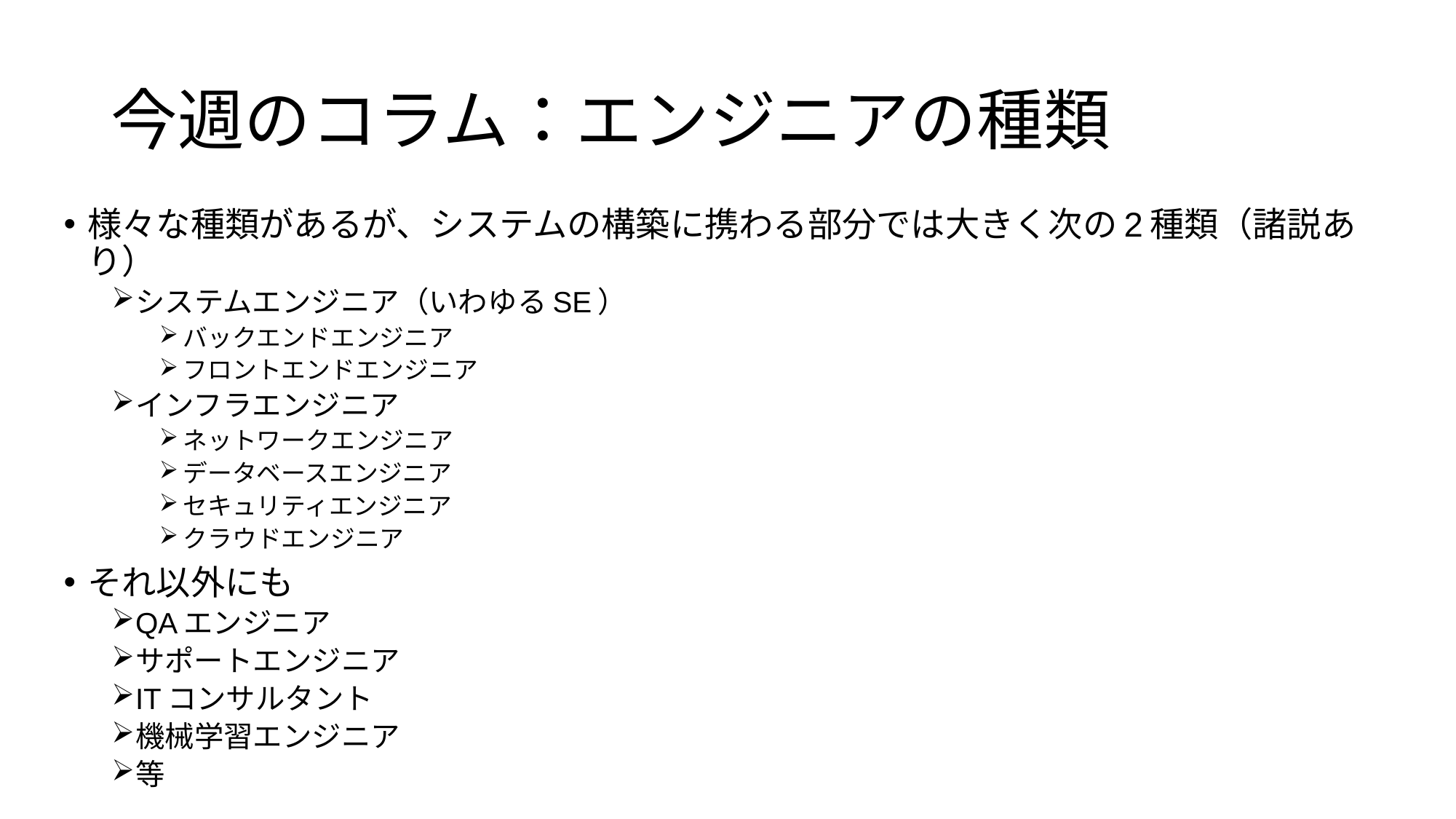

# 今週のコラム：エンジニアの種類
様々な種類があるが、システムの構築に携わる部分では大きく次の2種類（諸説あり）
システムエンジニア（いわゆるSE）
バックエンドエンジニア
フロントエンドエンジニア
インフラエンジニア
ネットワークエンジニア
データベースエンジニア
セキュリティエンジニア
クラウドエンジニア
それ以外にも
QAエンジニア
サポートエンジニア
ITコンサルタント
機械学習エンジニア
等